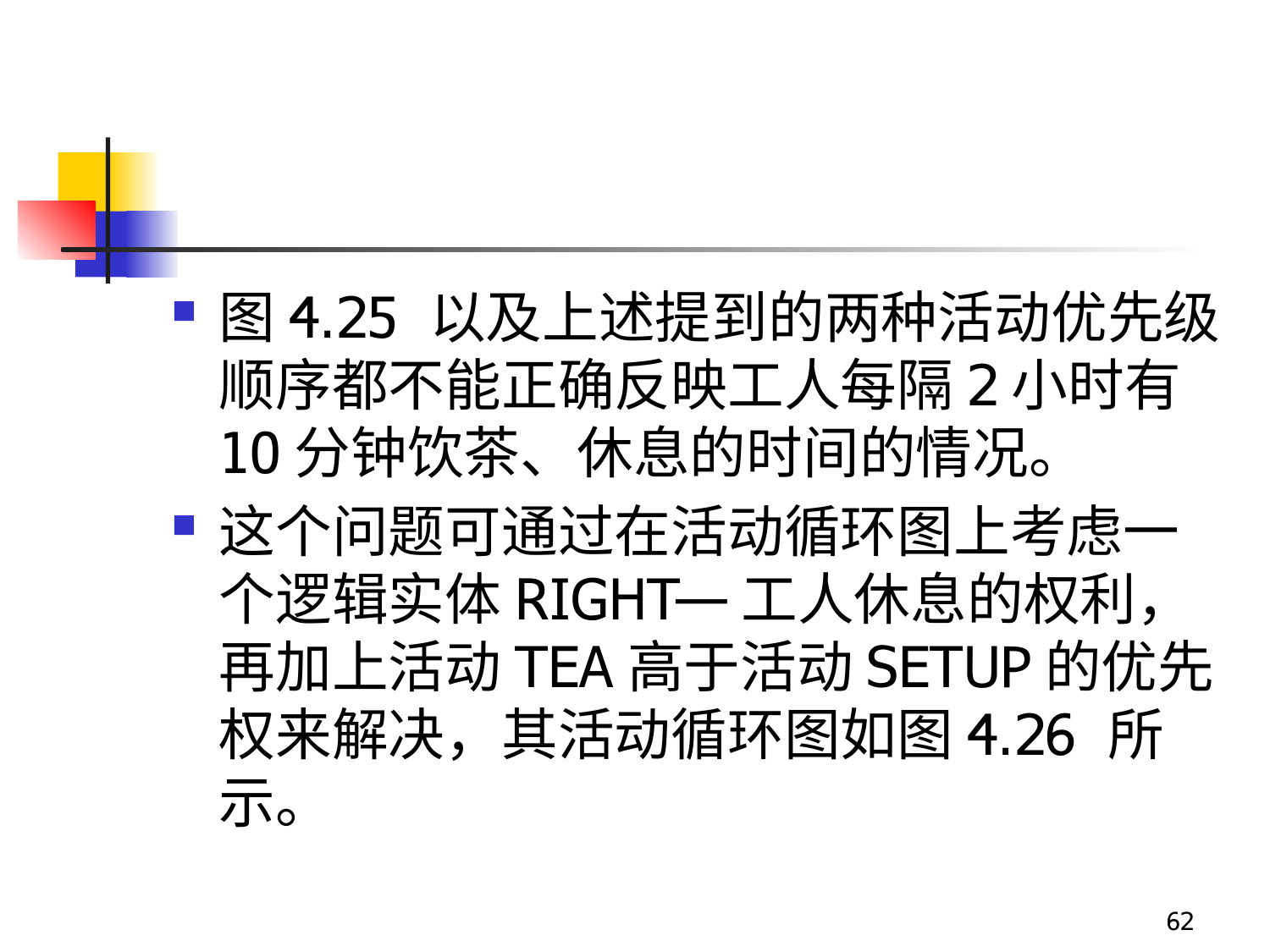

#
图4.25 以及上述提到的两种活动优先级顺序都不能正确反映工人每隔2小时有10分钟饮茶、休息的时间的情况。
这个问题可通过在活动循环图上考虑一个逻辑实体RIGHT—工人休息的权利，再加上活动TEA高于活动SETUP的优先权来解决，其活动循环图如图4.26 所示。
62